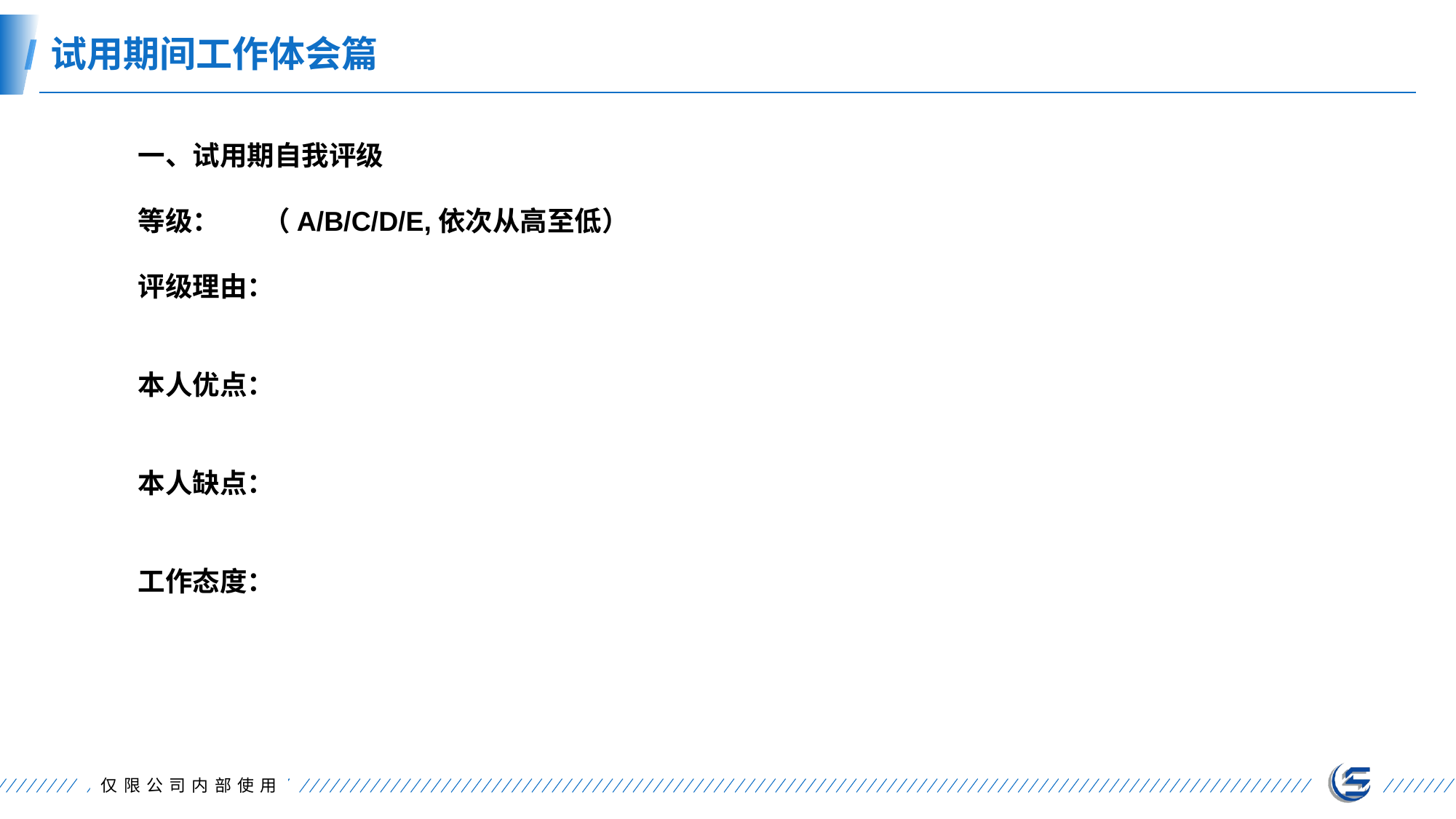

试用期间工作体会篇
一、试用期自我评级

等级：       （A/B/C/D/E,依次从高至低）

评级理由：

本人优点：

本人缺点：

工作态度：